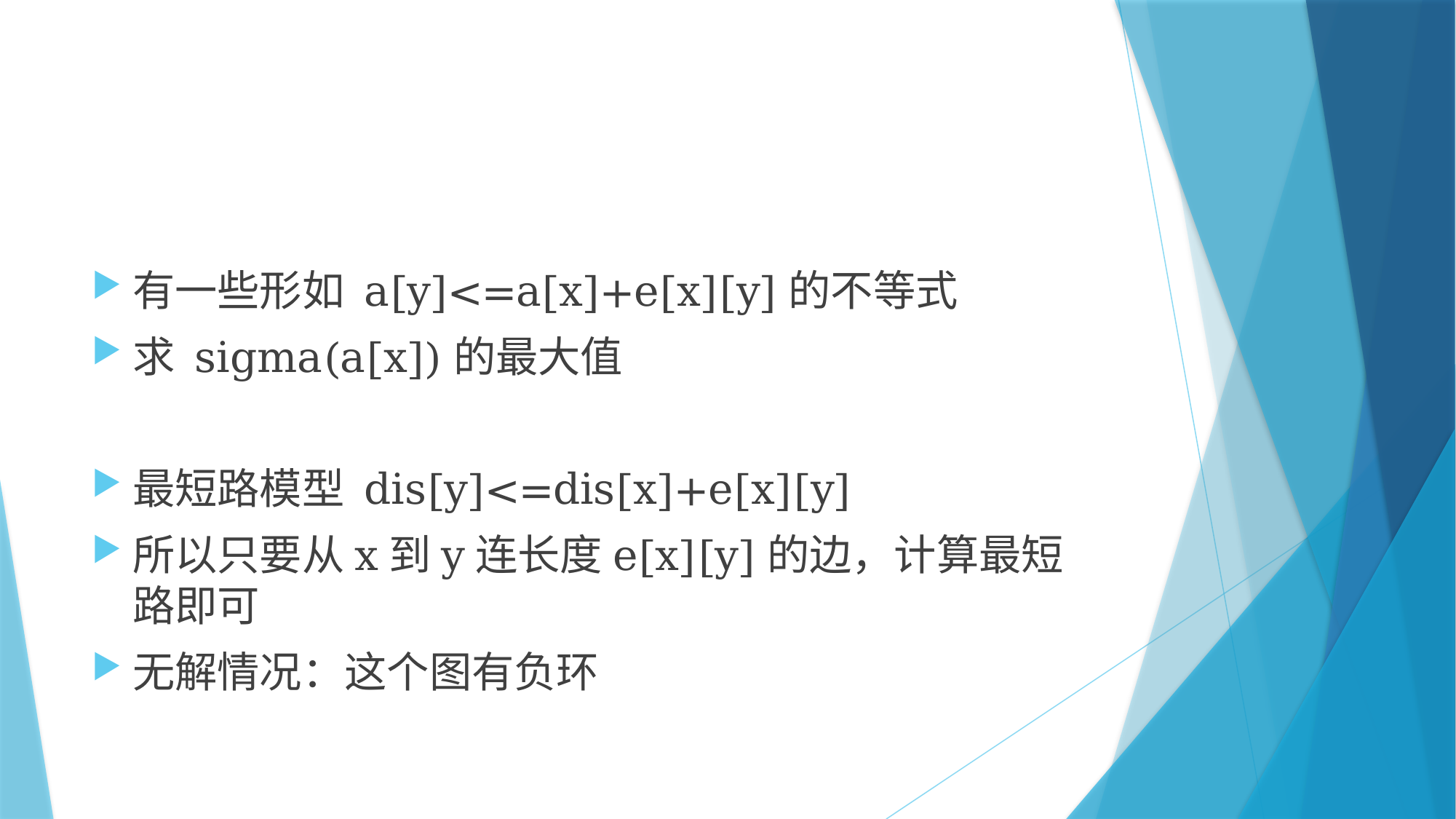

#
有一些形如 a[y]<=a[x]+e[x][y]的不等式
求 sigma(a[x])的最大值

最短路模型 dis[y]<=dis[x]+e[x][y]
所以只要从x到y连长度e[x][y]的边，计算最短路即可
无解情况：这个图有负环